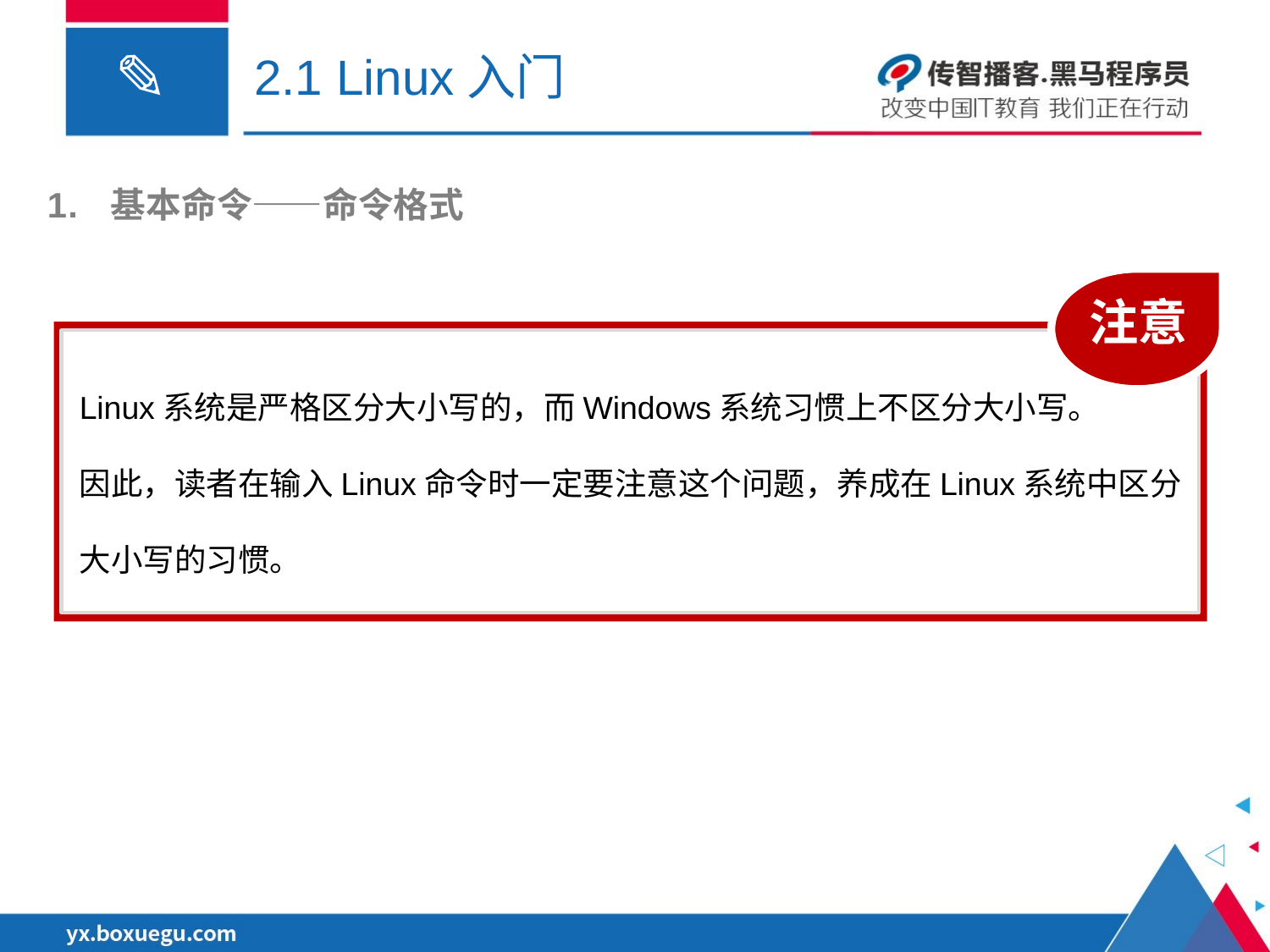

# 2.1 Linux入门
基本命令——命令格式

注意

Linux系统是严格区分大小写的，而Windows系统习惯上不区分大小写。
因此，读者在输入Linux命令时一定要注意这个问题，养成在Linux系统中区分大小写的习惯。